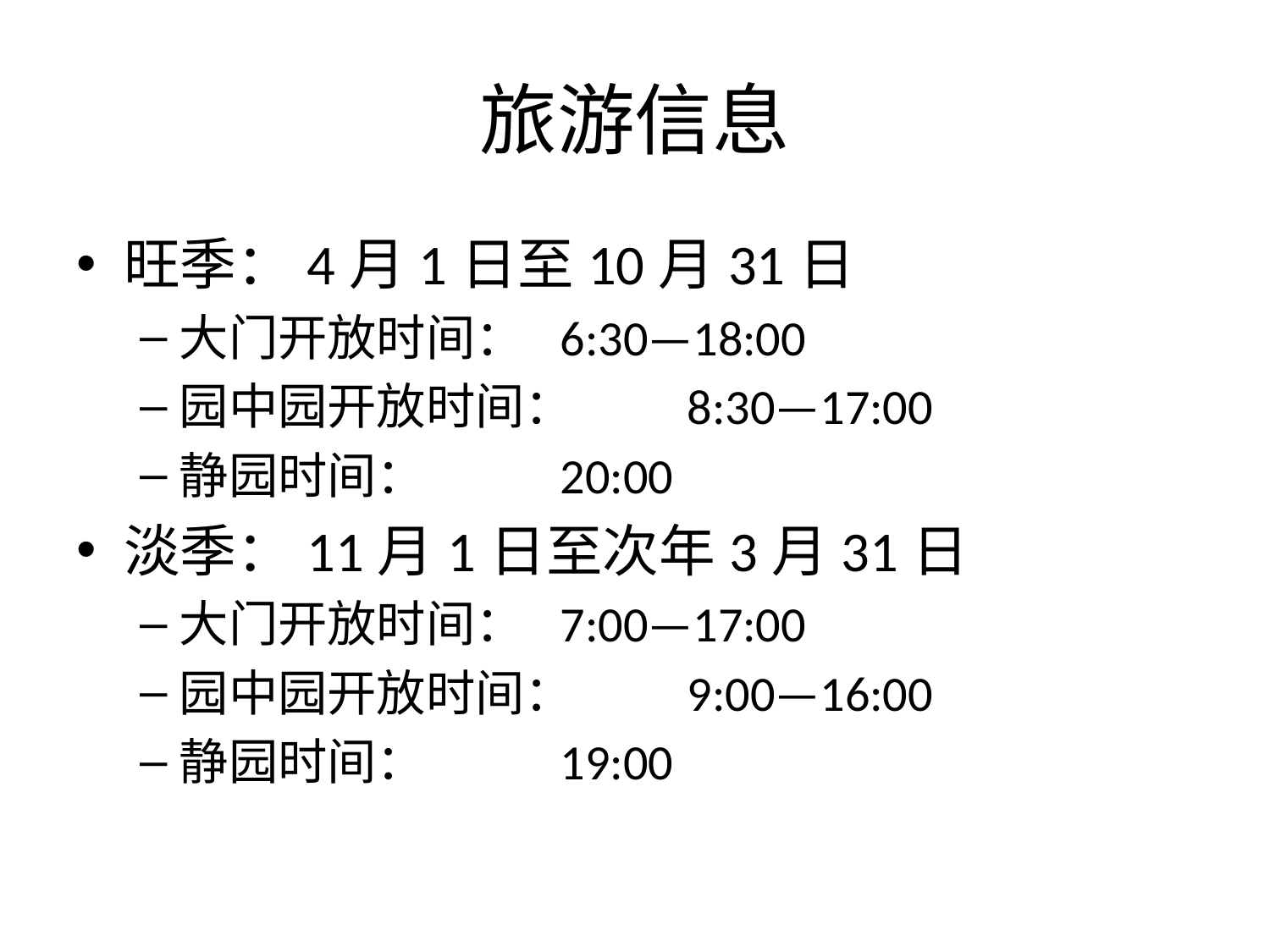

# 旅游信息
旺季：4月1日至10月31日
大门开放时间：	6:30—18:00
园中园开放时间：	8:30—17:00
静园时间：		20:00
淡季：11月1日至次年3月31日
大门开放时间：	7:00—17:00
园中园开放时间：	9:00—16:00
静园时间：		19:00